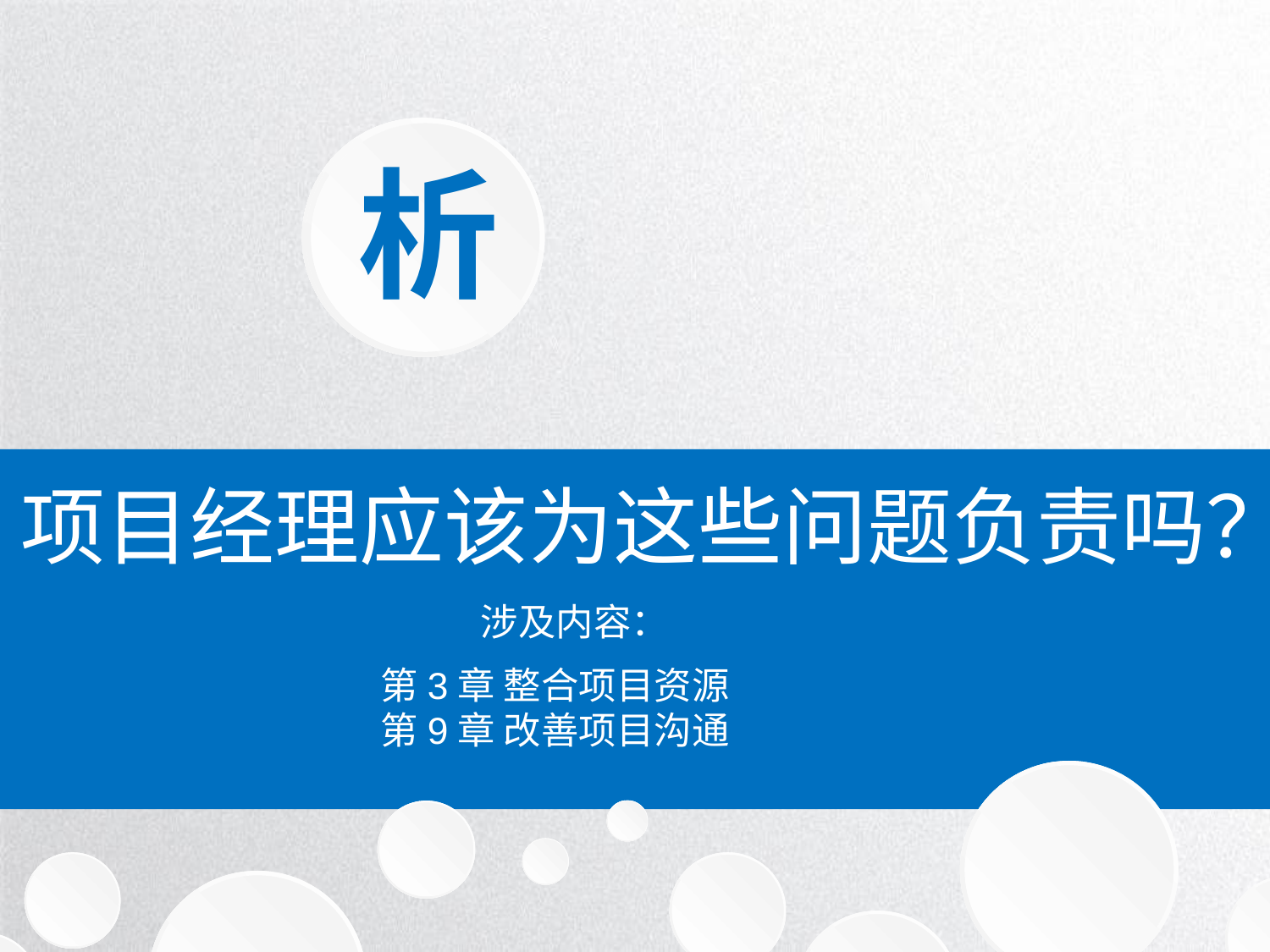

例

案

分

析

项目经理应该为这些问题负责吗？
涉及内容：
第3章 整合项目资源
第9章 改善项目沟通